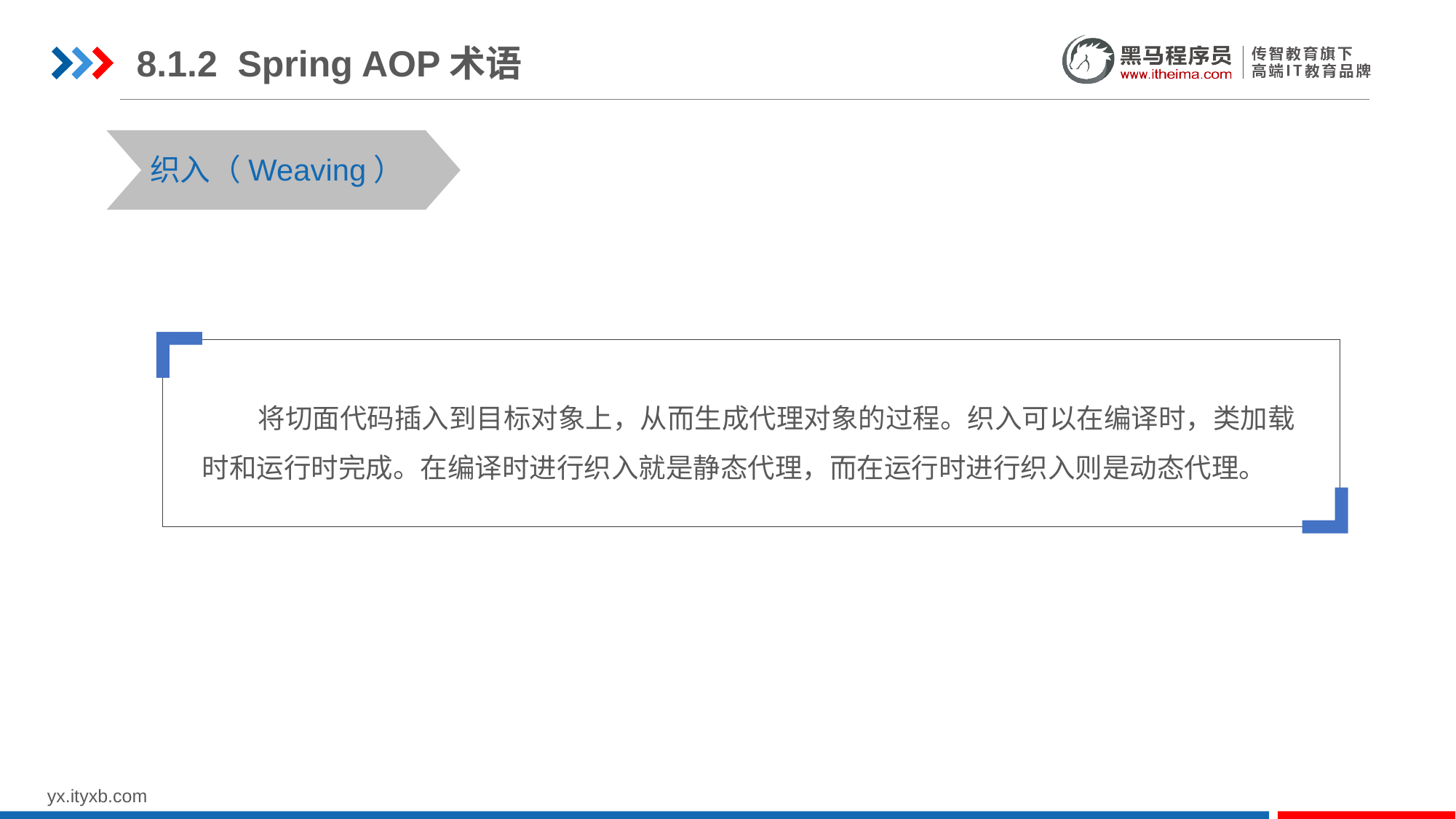

8.1.2  Spring AOP术语

织入（Weaving）

        将切面代码插入到目标对象上，从而生成代理对象的过程。织入可以在编译时，类加载时和运行时完成。在编译时进行织入就是静态代理，而在运行时进行织入则是动态代理。